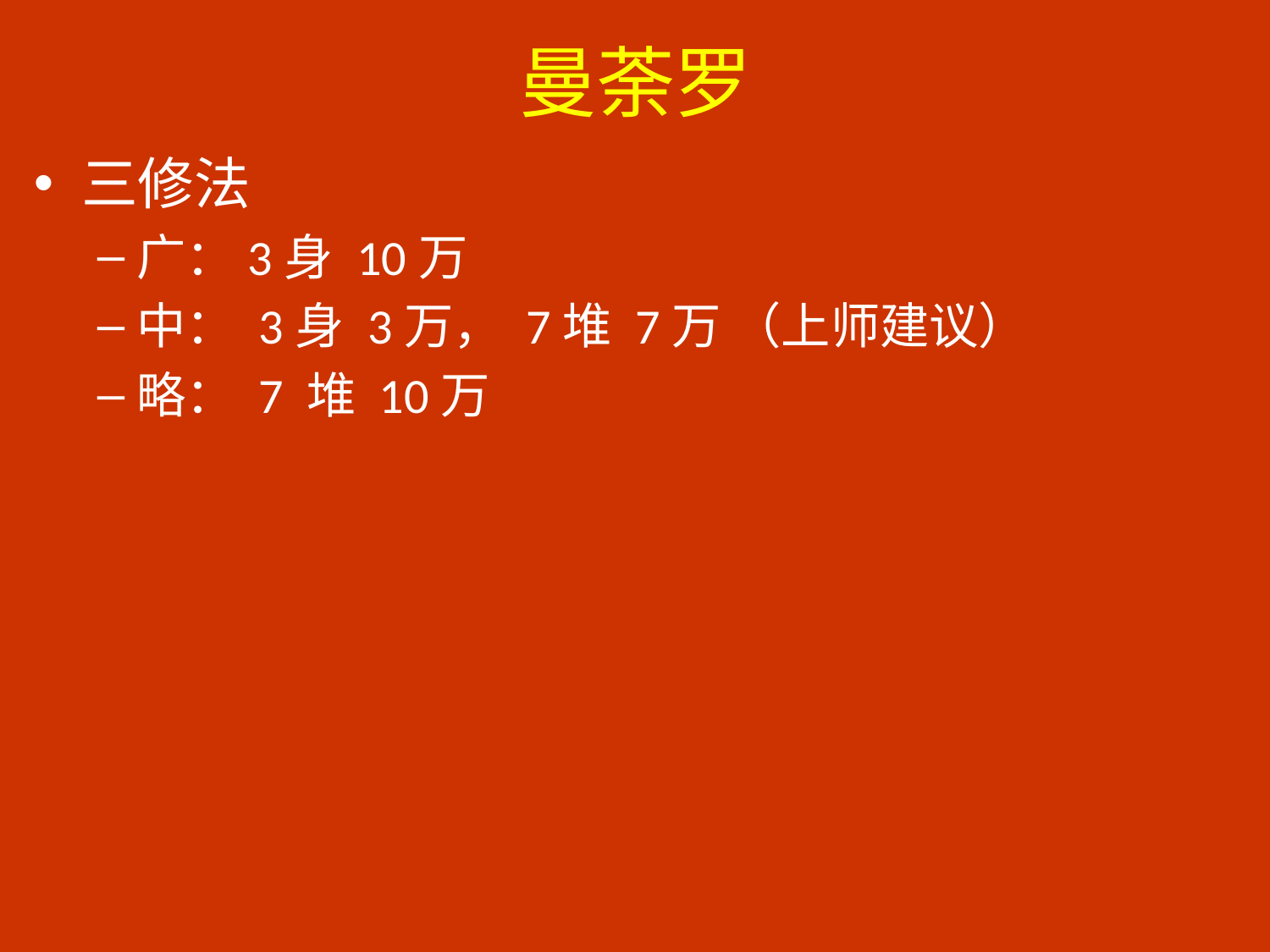

# 曼荼罗
三修法
广：3身 10万
中： 3身 3万， 7堆 7万 （上师建议）
略： 7 堆 10万